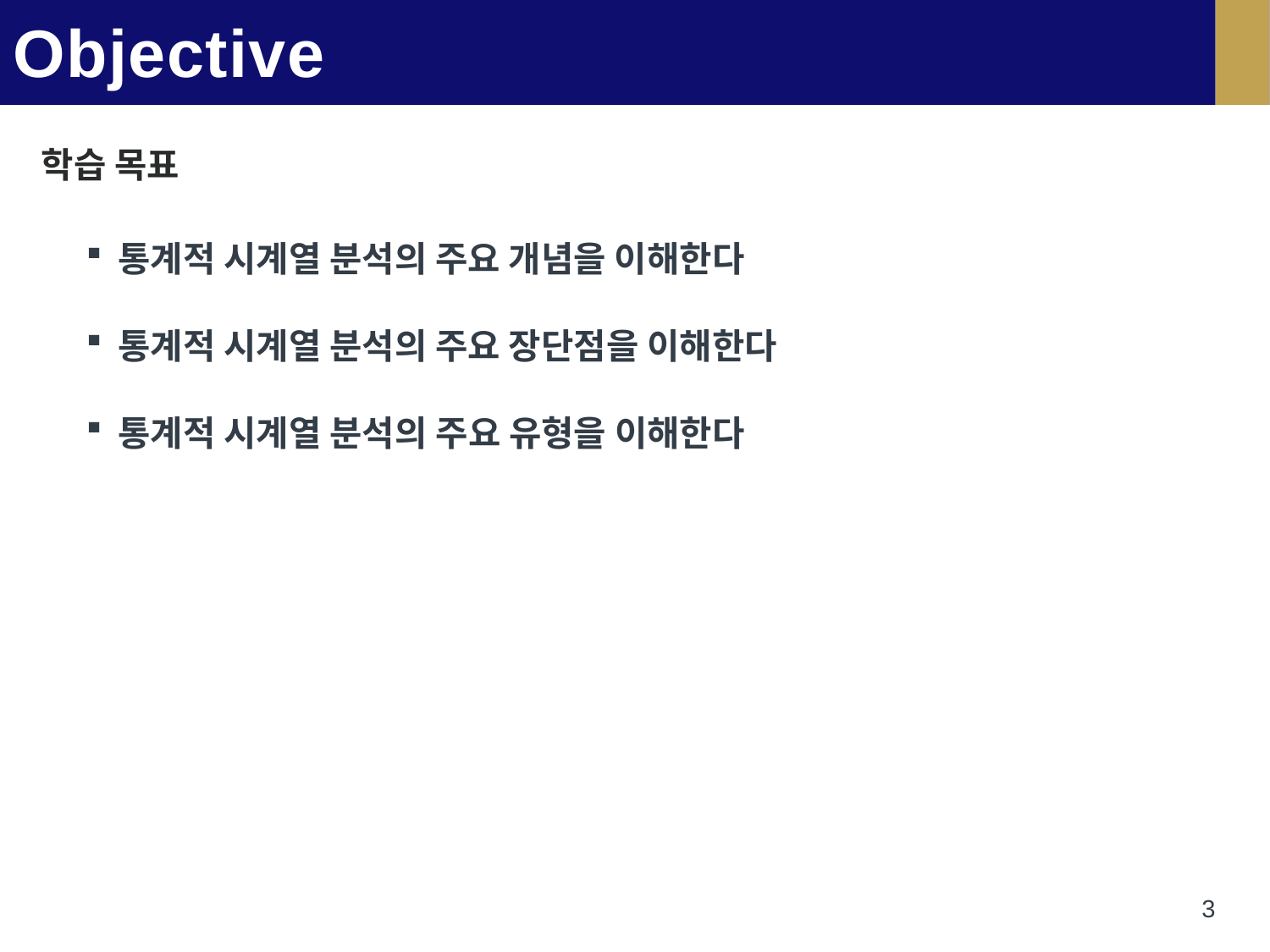

# Objectives
학습 목표

통계적 시계열 분석의 주요 개념을 이해한다

통계적 시계열 분석의 주요 장단점을 이해한다

통계적 시계열 분석의 주요 유형을 이해한다
3